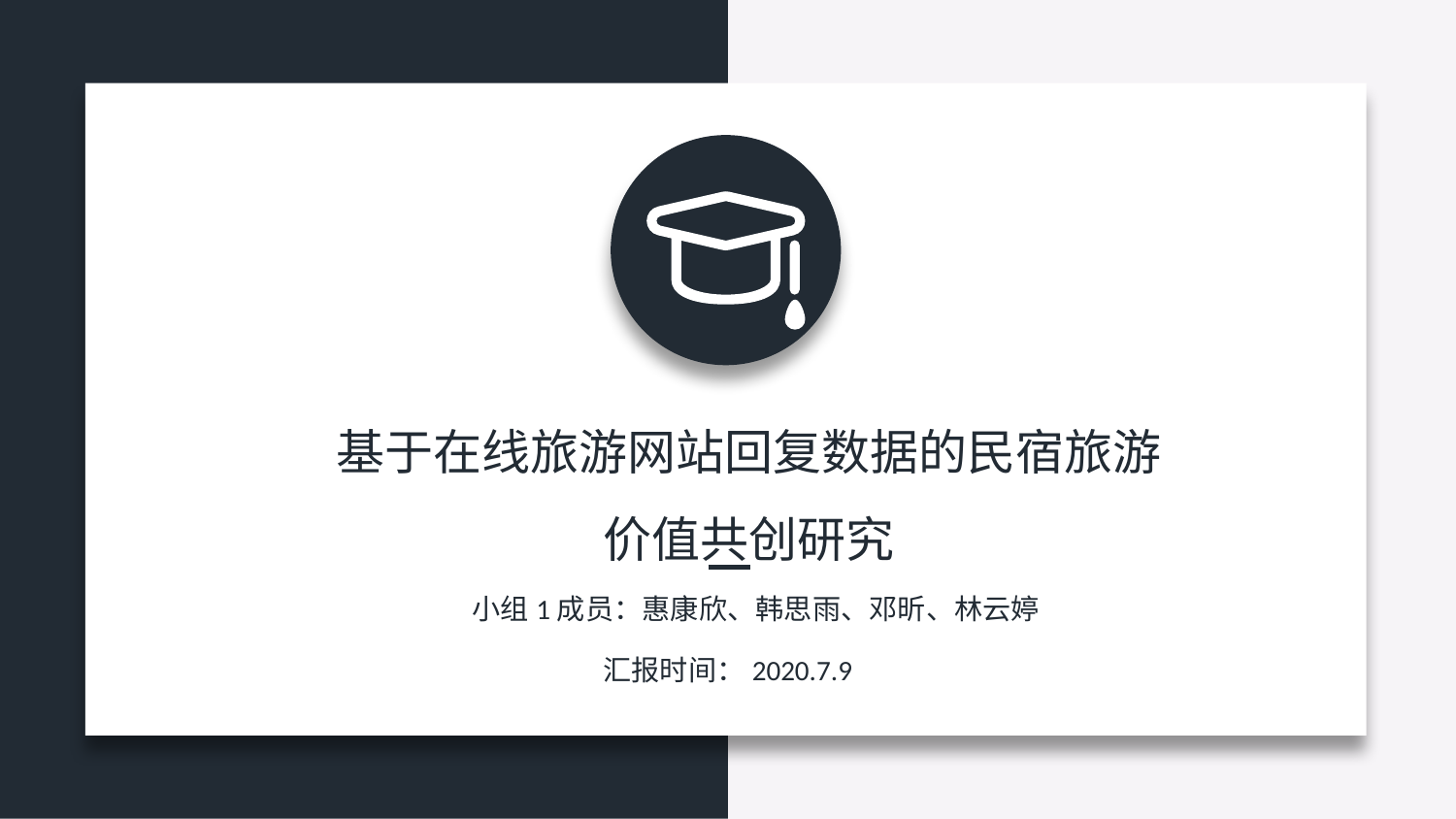

基于在线旅游网站回复数据的民宿旅游
价值共创研究
小组1成员：惠康欣、韩思雨、邓昕、林云婷
汇报时间：2020.7.9